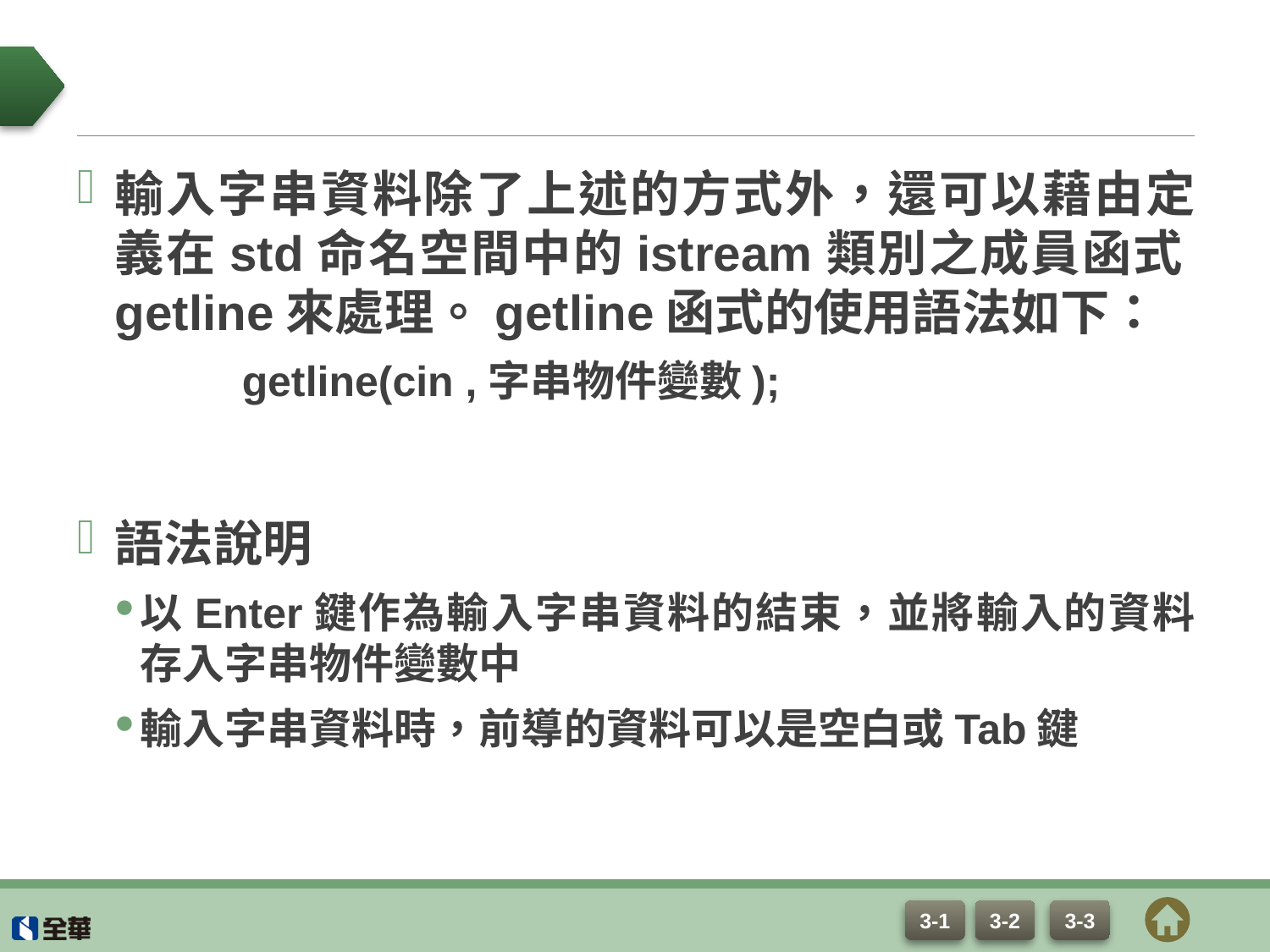

#
輸入字串資料除了上述的方式外，還可以藉由定義在std命名空間中的istream類別之成員函式getline來處理。getline函式的使用語法如下：
	getline(cin ,字串物件變數);

語法說明
以Enter鍵作為輸入字串資料的結束，並將輸入的資料存入字串物件變數中
輸入字串資料時，前導的資料可以是空白或Tab鍵